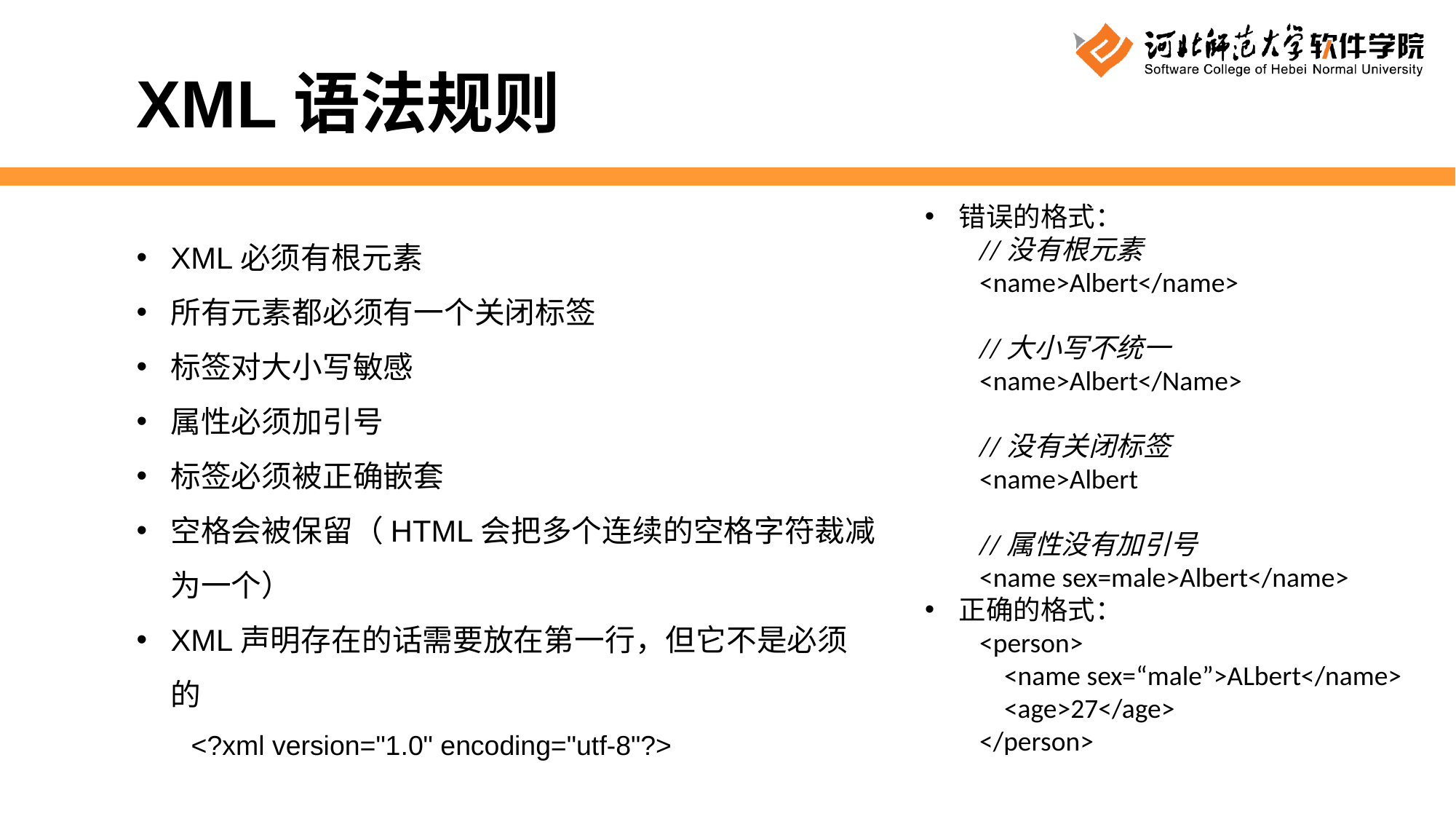

XML语法规则
错误的格式：
//没有根元素
<name>Albert</name>

//大小写不统一
<name>Albert</Name>

//没有关闭标签
<name>Albert

//属性没有加引号
<name sex=male>Albert</name>
正确的格式：
<person>
    <name sex=“male”>ALbert</name>
    <age>27</age>
</person>
XML必须有根元素
所有元素都必须有一个关闭标签
标签对大小写敏感
属性必须加引号
标签必须被正确嵌套
空格会被保留（HTML会把多个连续的空格字符裁减为一个）
XML声明存在的话需要放在第一行，但它不是必须的
<?xml version="1.0" encoding="utf-8"?>